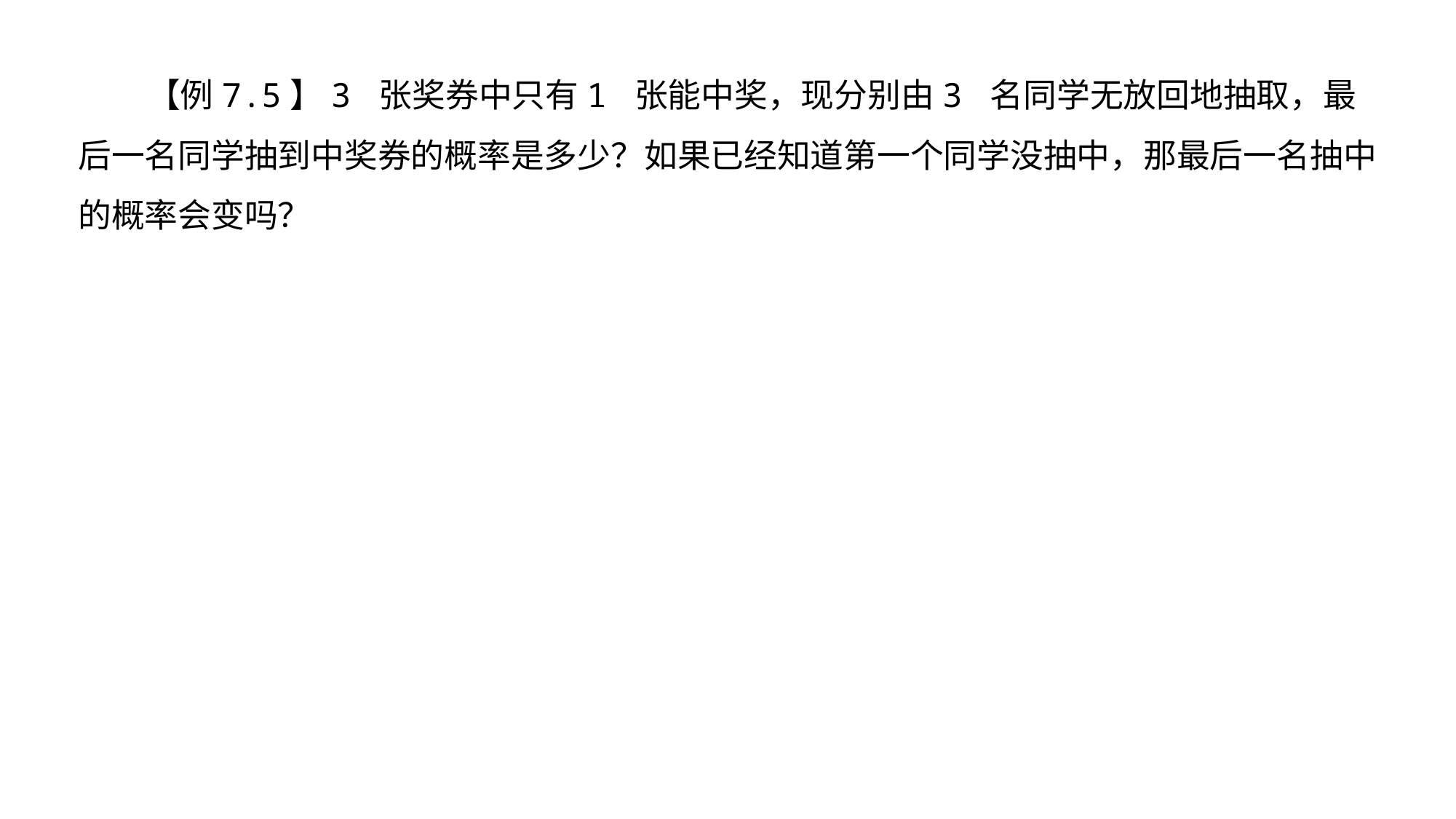

【例7.5】3 张奖券中只有1 张能中奖，现分别由3 名同学无放回地抽取，最后一名同学抽到中奖券的概率是多少？如果已经知道第一个同学没抽中，那最后一名抽中的概率会变吗？